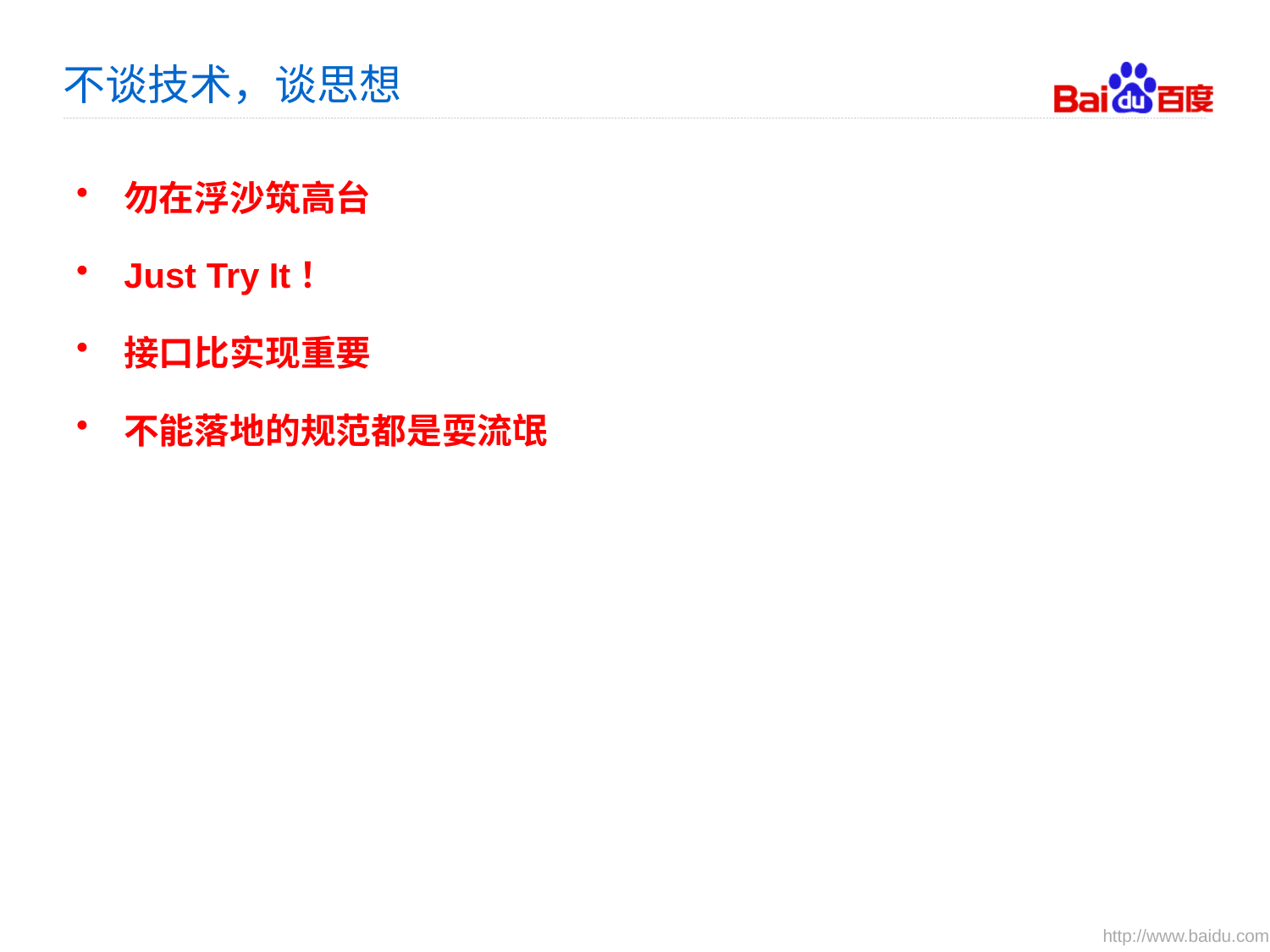

# 不谈技术，谈思想
勿在浮沙筑高台
Just Try It！
接口比实现重要
不能落地的规范都是耍流氓